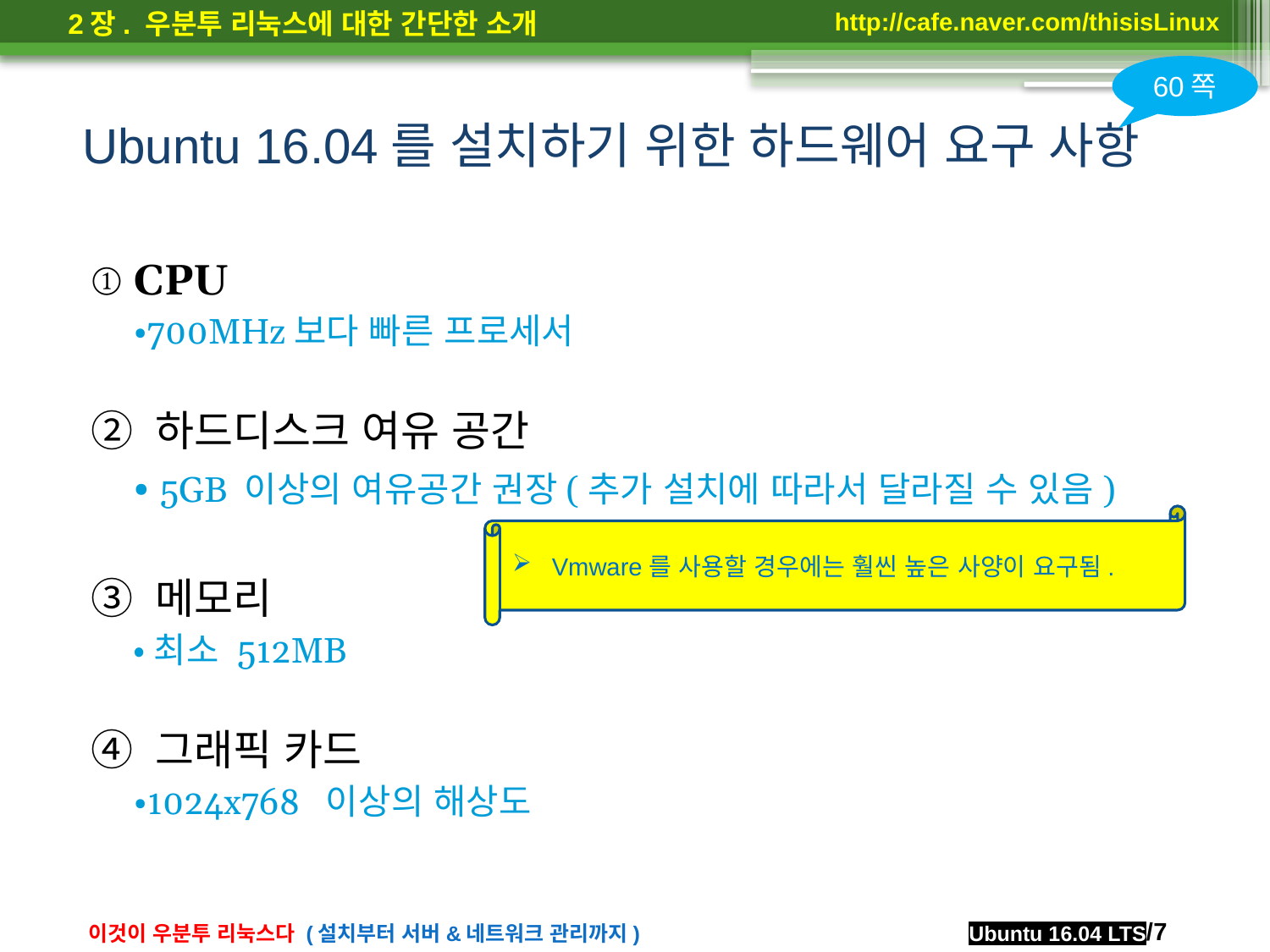

60쪽
# Ubuntu 16.04를 설치하기 위한 하드웨어 요구 사항
① CPU
•700MHz보다 빠른 프로세서

② 하드디스크 여유 공간
• 5GB 이상의 여유공간 권장(추가 설치에 따라서 달라질 수 있음)

③ 메모리
•최소 512MB

④ 그래픽 카드
•1024x768  이상의 해상도

Vmware를 사용할 경우에는 훨씬 높은 사양이 요구됨.